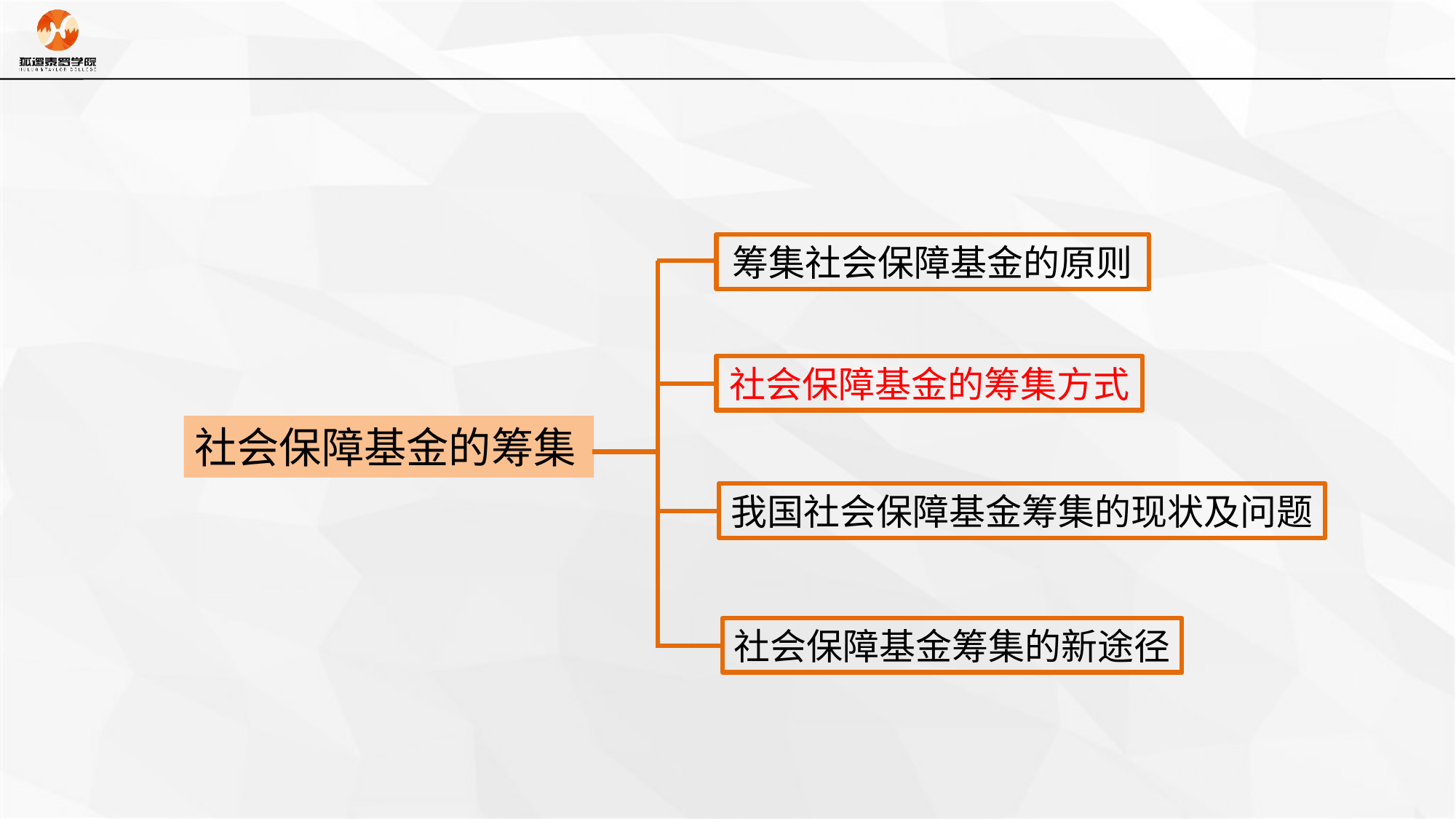

筹集社会保障基金的原则
社会保障基金的筹集方式
社会保障基金的筹集
社会保障基金筹集的新途径
我国社会保障基金筹集的现状及问题